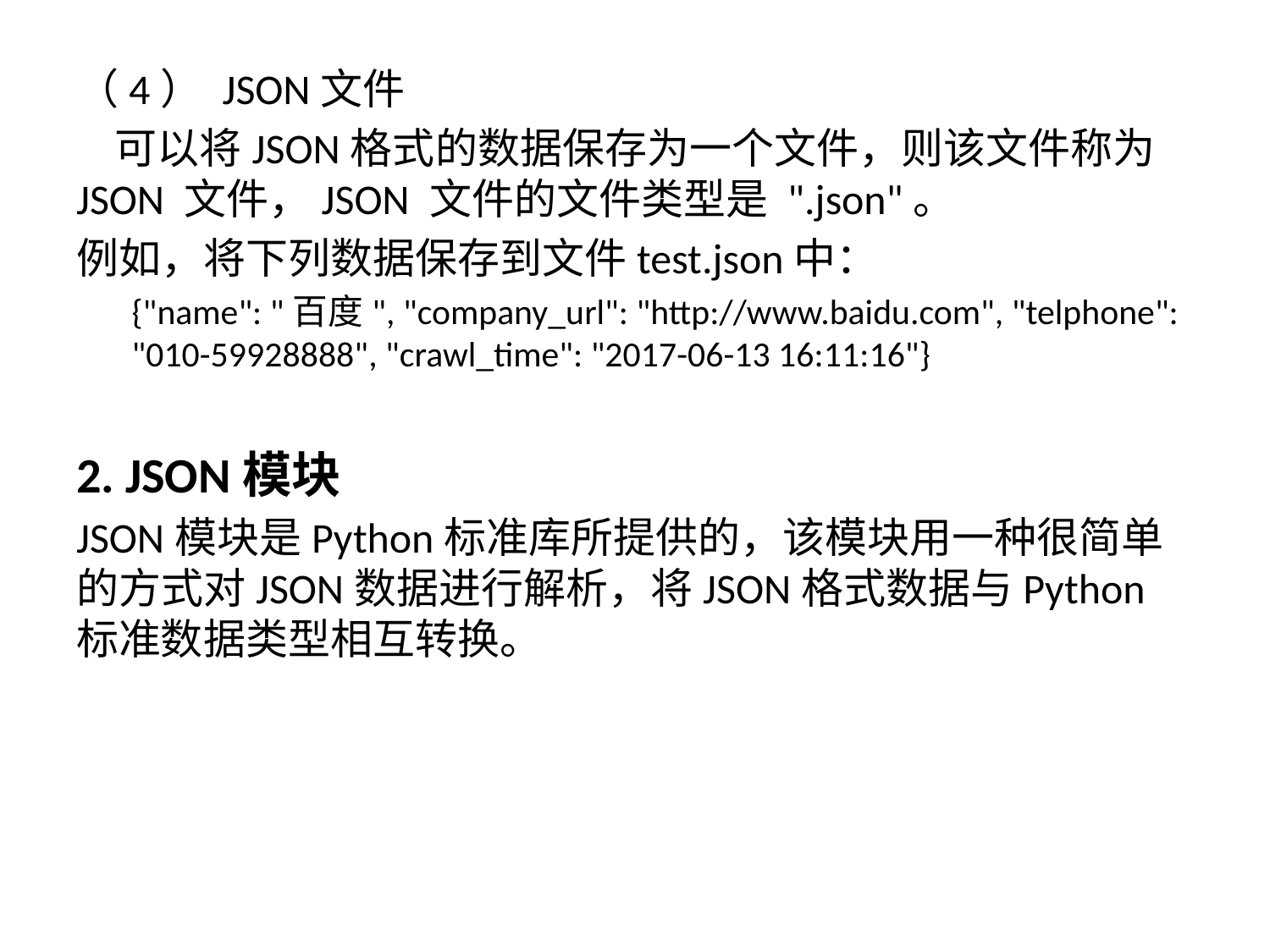

（4） JSON文件
   可以将JSON格式的数据保存为一个文件，则该文件称为JSON 文件，JSON 文件的文件类型是 ".json"。
例如，将下列数据保存到文件test.json中：
{"name": "百度", "company_url": "http://www.baidu.com", "telphone": "010-59928888", "crawl_time": "2017-06-13 16:11:16"}

2. JSON模块
JSON模块是Python标准库所提供的，该模块用一种很简单的方式对JSON数据进行解析，将JSON格式数据与Python标准数据类型相互转换。